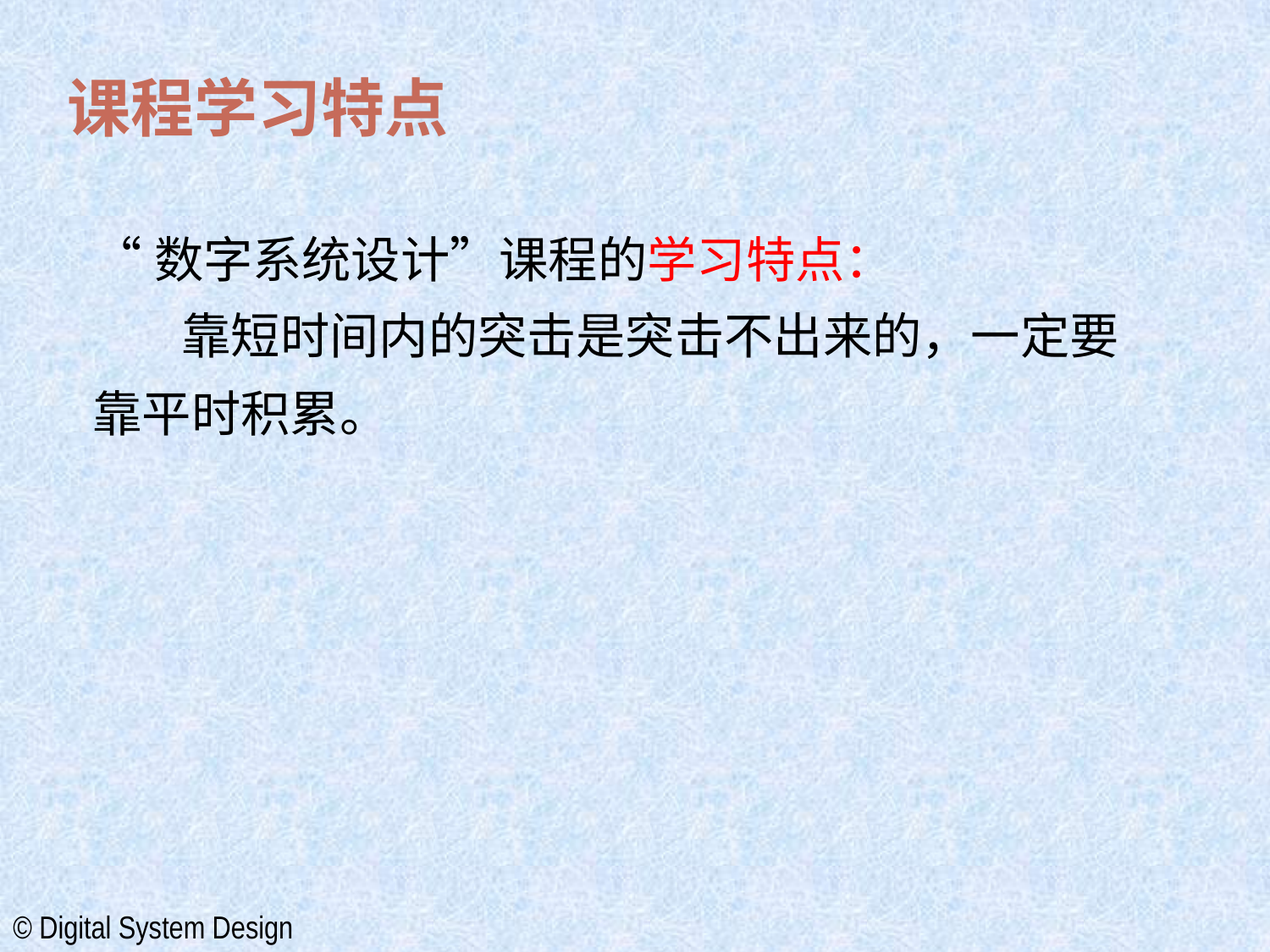

课程学习特点
“数字系统设计”课程的学习特点：
       靠短时间内的突击是突击不出来的，一定要靠平时积累。